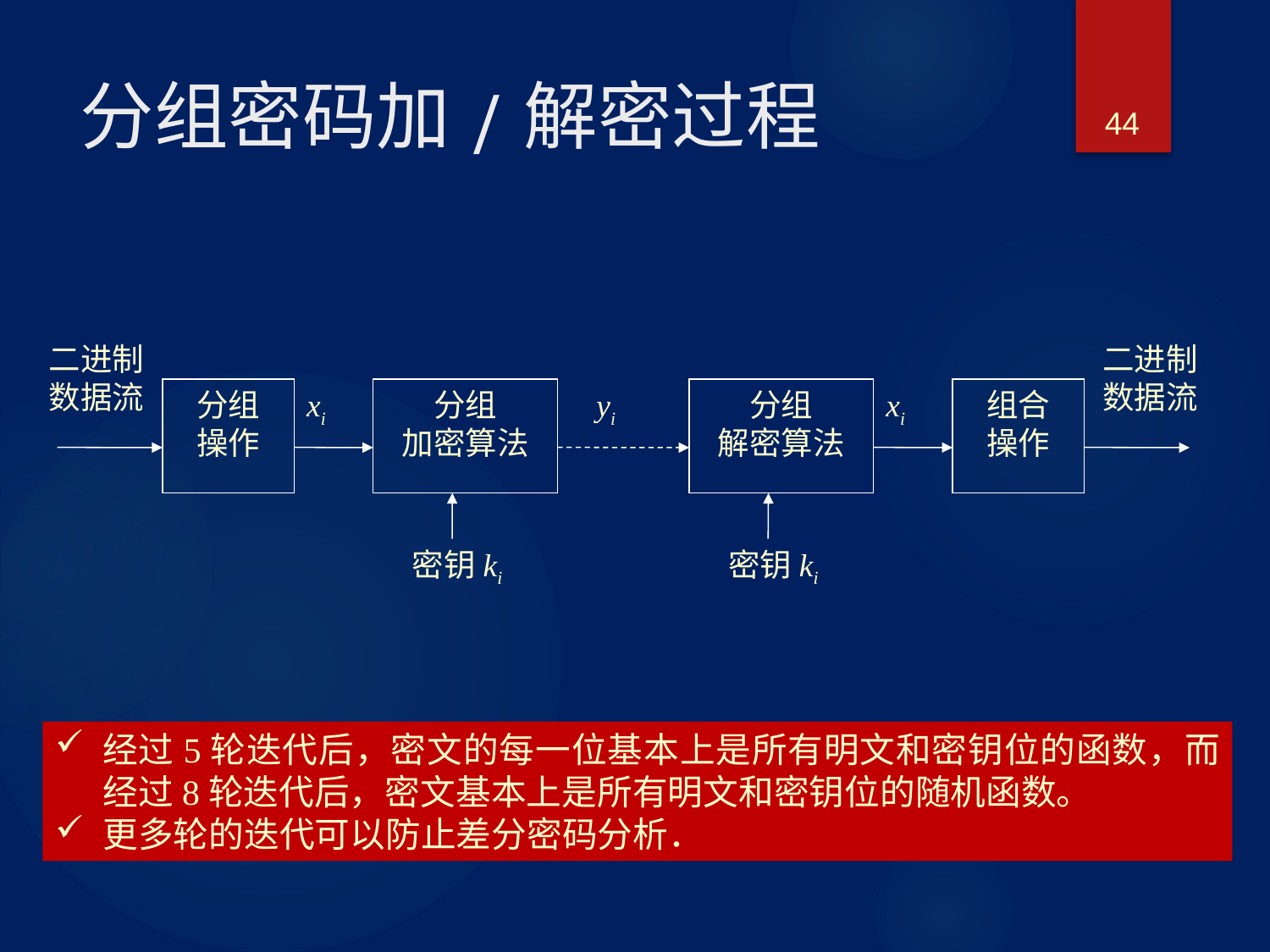

44
# 分组密码加/解密过程

二进制
数据流
二进制
数据流
分组
操作
xi
分组
加密算法
yi
分组
解密算法
xi
组合
操作

密钥ki
密钥ki
经过5轮迭代后，密文的每一位基本上是所有明文和密钥位的函数，而经过8轮迭代后，密文基本上是所有明文和密钥位的随机函数。
更多轮的迭代可以防止差分密码分析．